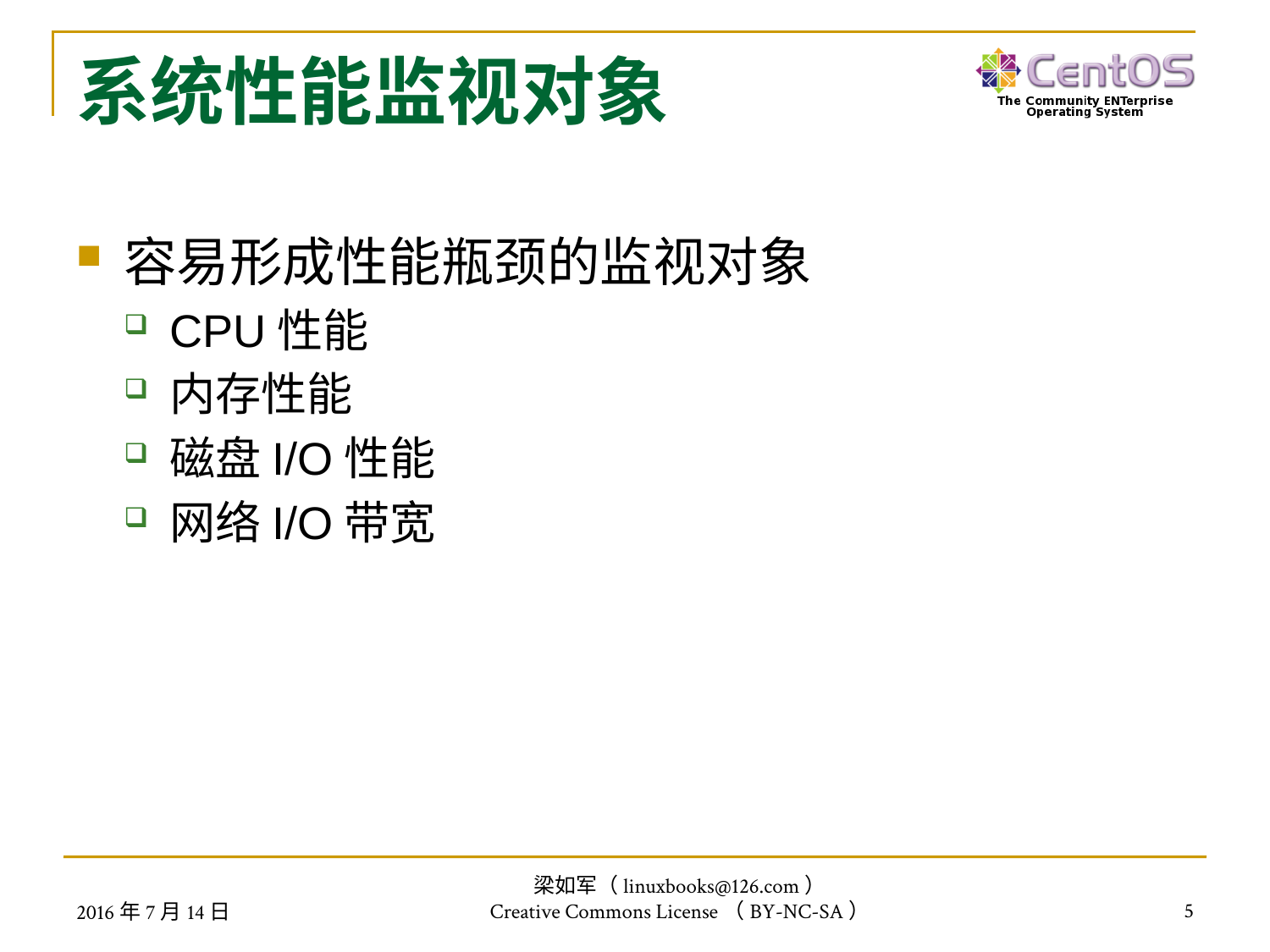

# 系统性能监视对象
容易形成性能瓶颈的监视对象
CPU性能
内存性能
磁盘I/O性能
网络I/O带宽

梁如军（linuxbooks@126.com）
Creative Commons License（BY-NC-SA）
2016年7月14日
5